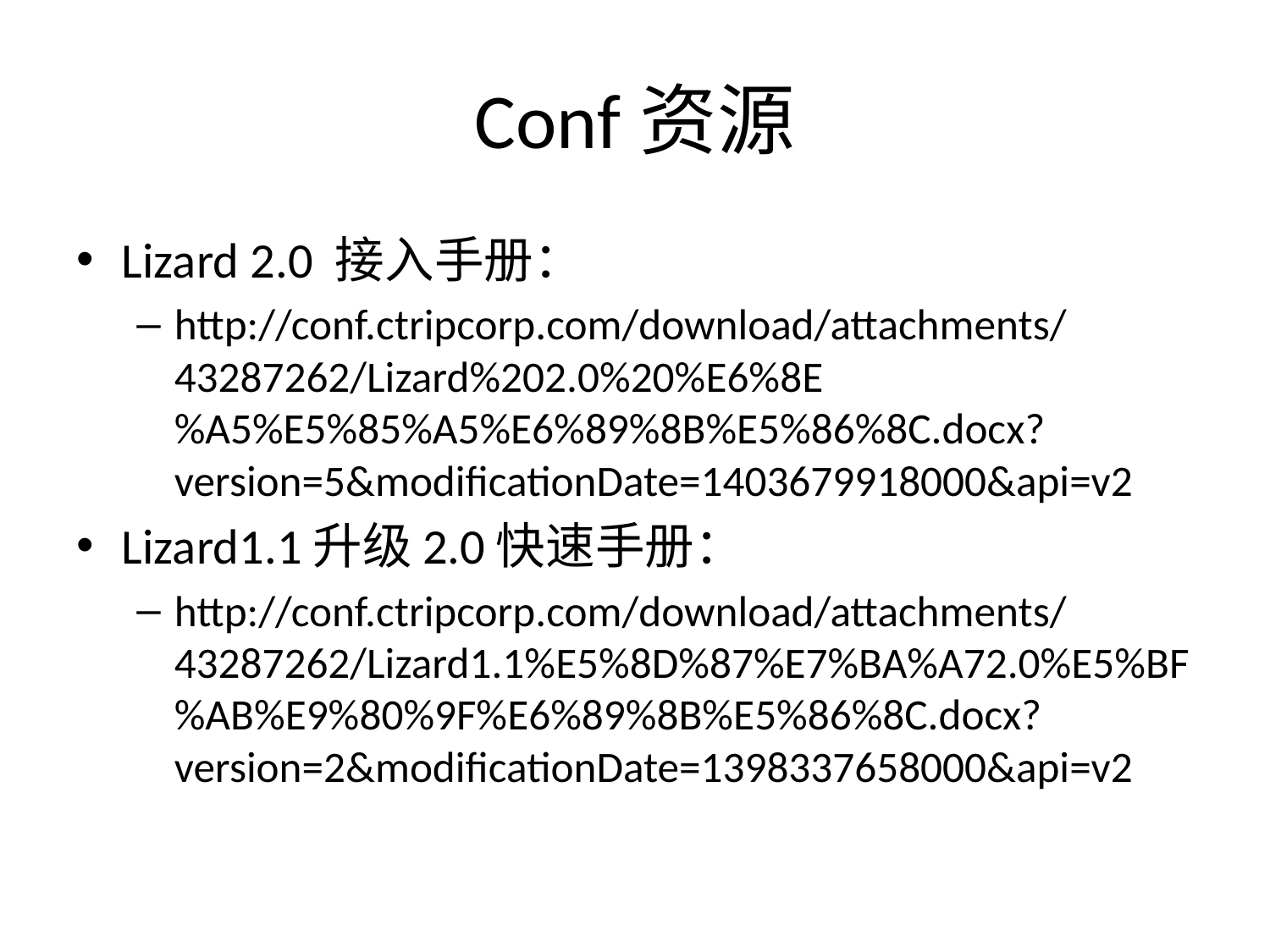

# Conf资源
Lizard 2.0 接入手册：
http://conf.ctripcorp.com/download/attachments/43287262/Lizard%202.0%20%E6%8E%A5%E5%85%A5%E6%89%8B%E5%86%8C.docx?version=5&modificationDate=1403679918000&api=v2
Lizard1.1升级2.0快速手册：
http://conf.ctripcorp.com/download/attachments/43287262/Lizard1.1%E5%8D%87%E7%BA%A72.0%E5%BF%AB%E9%80%9F%E6%89%8B%E5%86%8C.docx?version=2&modificationDate=1398337658000&api=v2